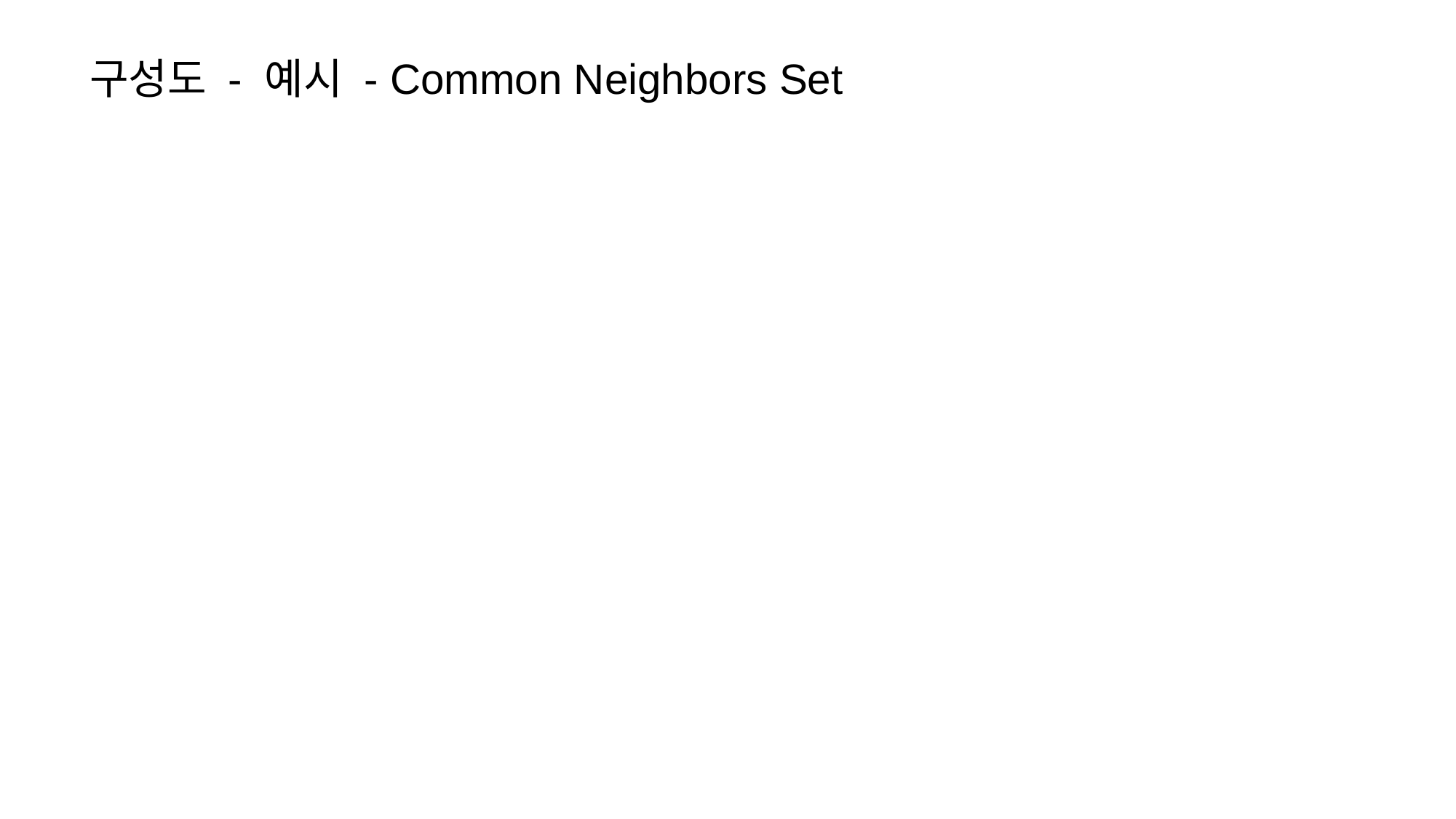

구성도 - 예시 - Common Neighbors Set